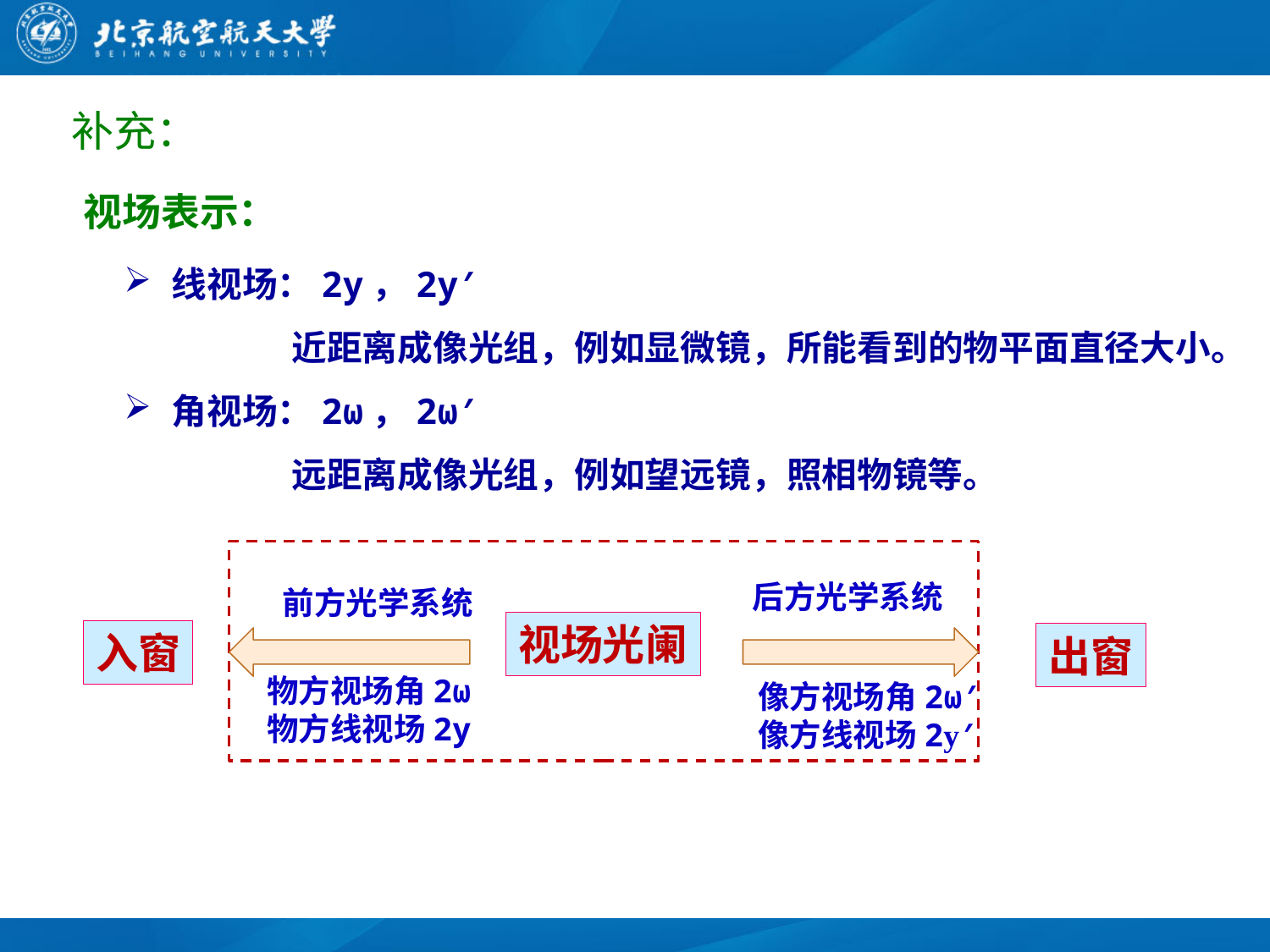

补充：
视场表示：
线视场：2y，2y′
	    近距离成像光组，例如显微镜，所能看到的物平面直径大小。
角视场：2ω，2ω′
	    远距离成像光组，例如望远镜，照相物镜等。

后方光学系统
前方光学系统
视场光阑
入窗
出窗

物方视场角2ω
物方线视场2y
像方视场角2ω′
像方线视场2y′